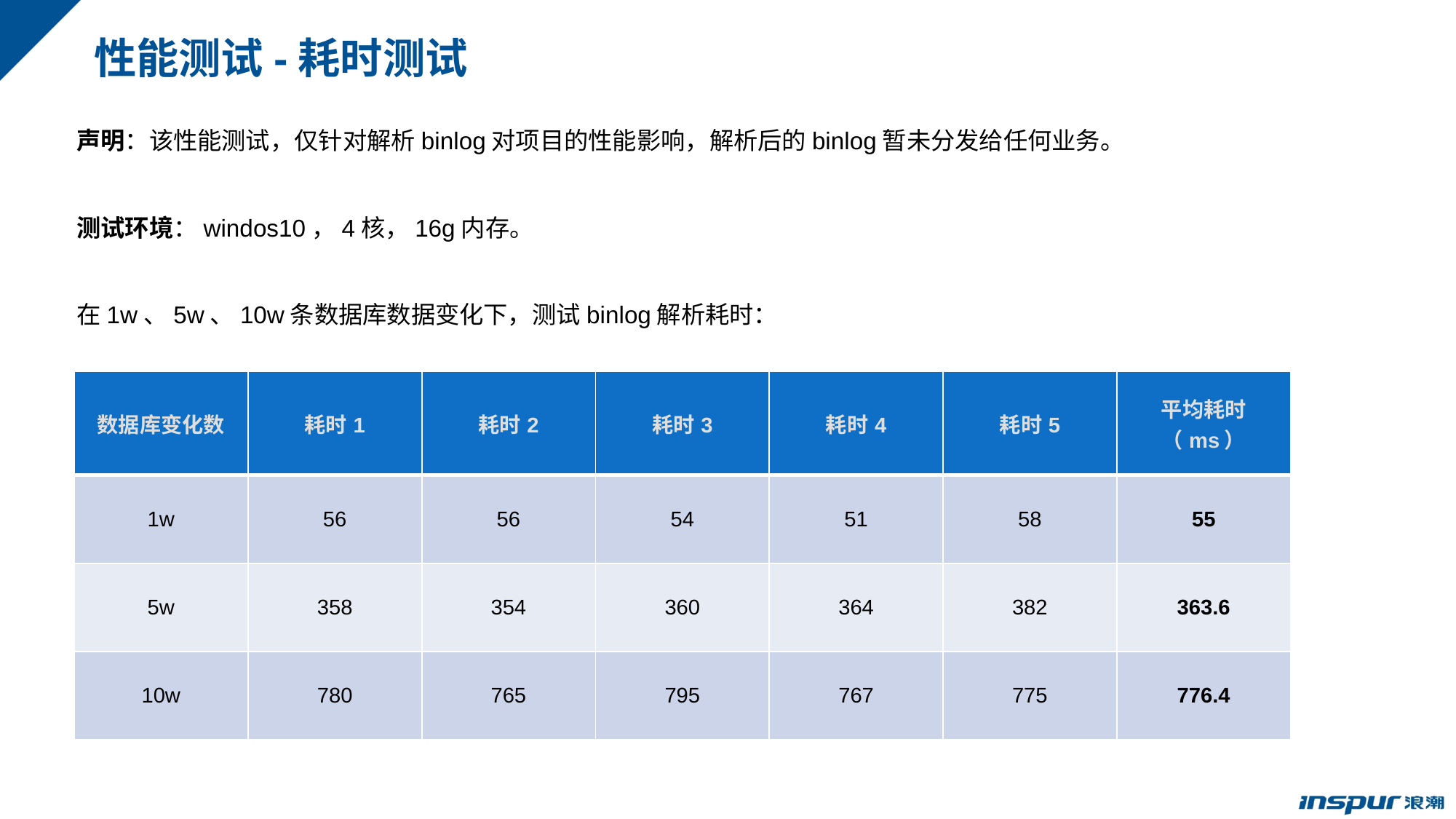

# 性能测试-耗时测试
声明：该性能测试，仅针对解析binlog对项目的性能影响，解析后的binlog暂未分发给任何业务。

测试环境：windos10，4核，16g内存。

在1w、5w、10w条数据库数据变化下，测试binlog解析耗时：
| 数据库变化数 | 耗时1 | 耗时2 | 耗时3 | 耗时4 | 耗时5 | 平均耗时（ms） |
| --- | --- | --- | --- | --- | --- | --- |
| 1w | 56 | 56 | 54 | 51 | 58 | 55 |
| 5w | 358 | 354 | 360 | 364 | 382 | 363.6 |
| 10w | 780 | 765 | 795 | 767 | 775 | 776.4 |